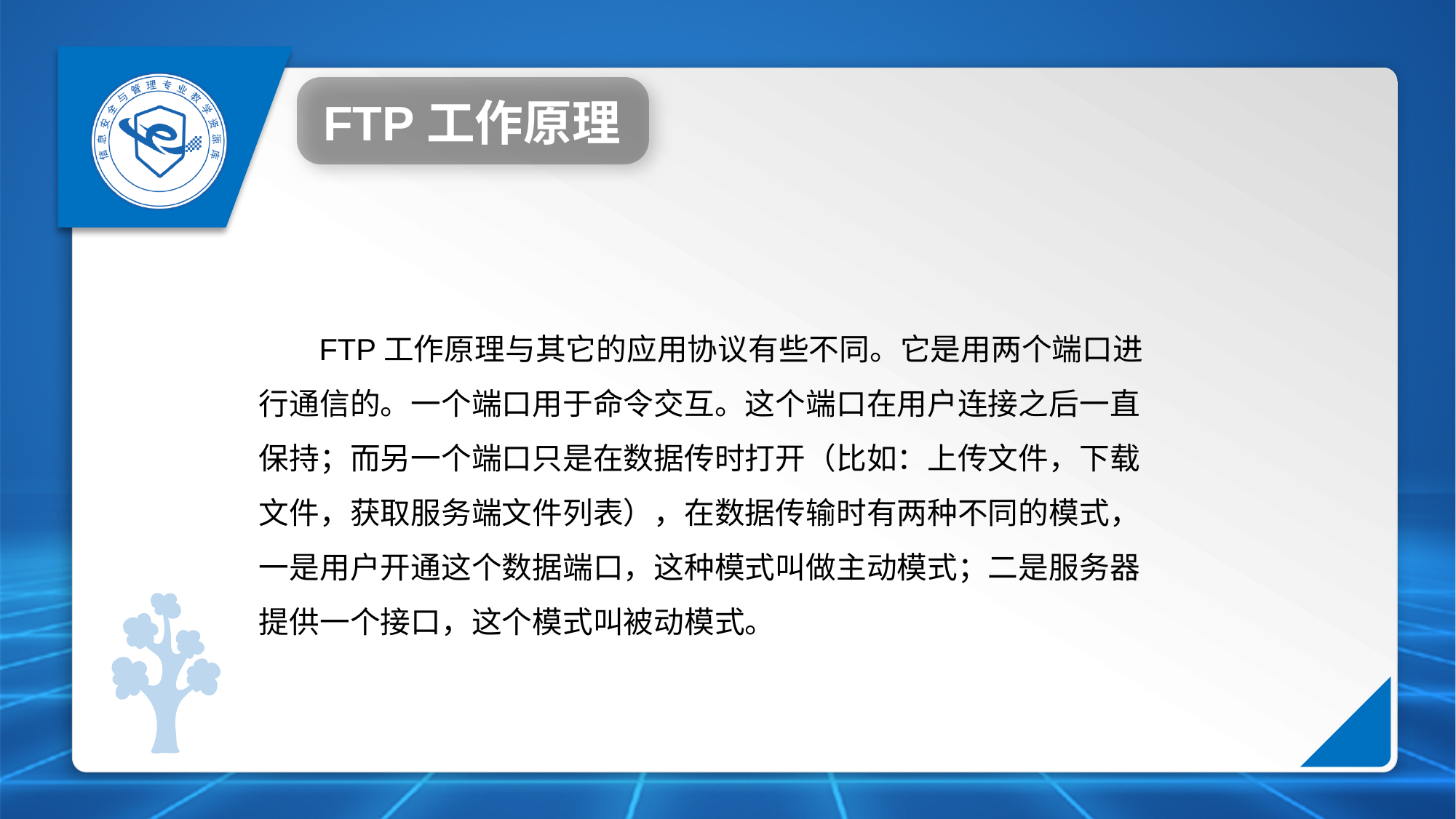

FTP工作原理
FTP工作原理与其它的应用协议有些不同。它是用两个端口进行通信的。一个端口用于命令交互。这个端口在用户连接之后一直保持；而另一个端口只是在数据传时打开（比如：上传文件，下载文件，获取服务端文件列表），在数据传输时有两种不同的模式，一是用户开通这个数据端口，这种模式叫做主动模式；二是服务器提供一个接口，这个模式叫被动模式。